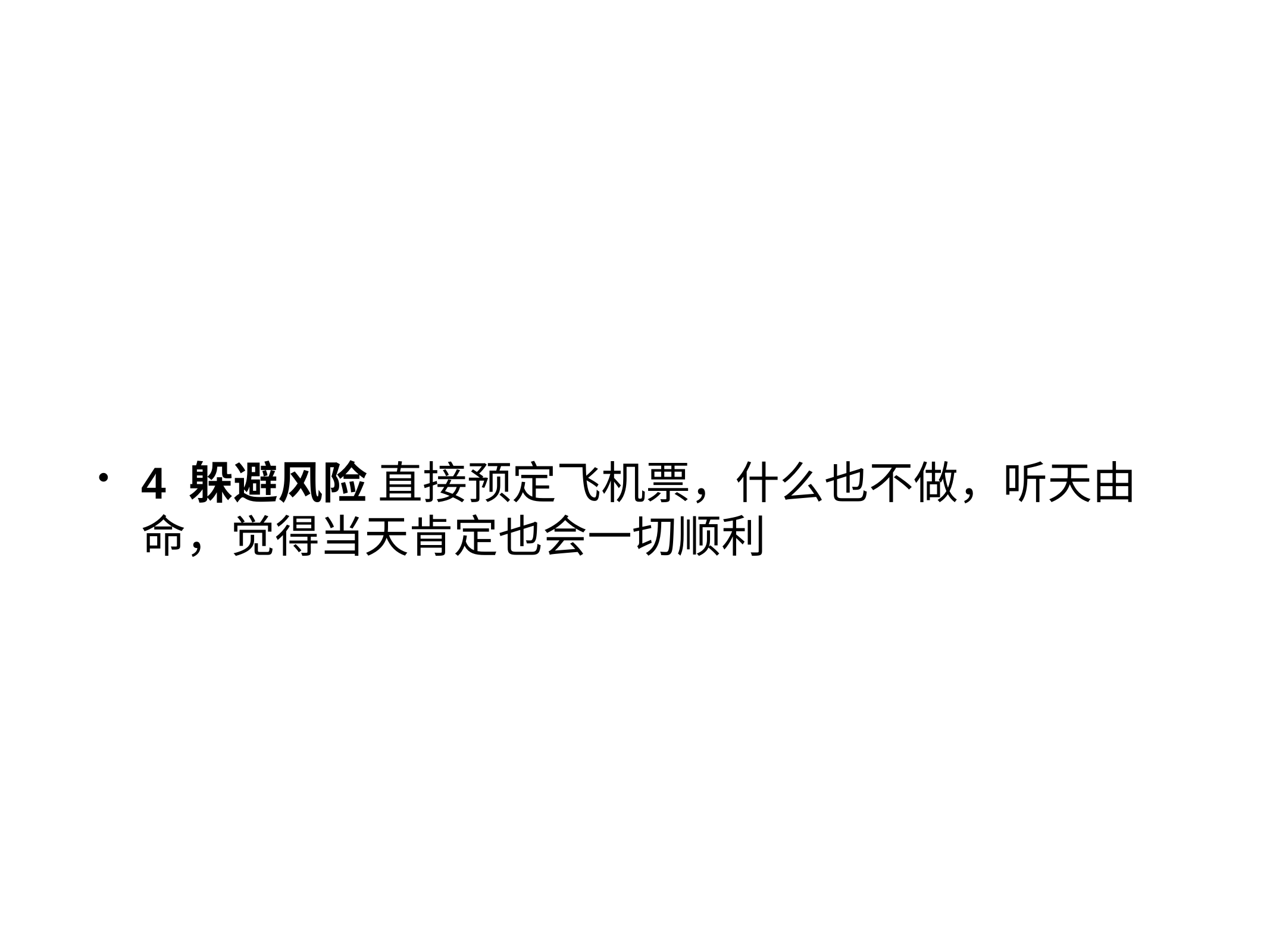

#
4 躲避风险 直接预定飞机票，什么也不做，听天由命，觉得当天肯定也会一切顺利